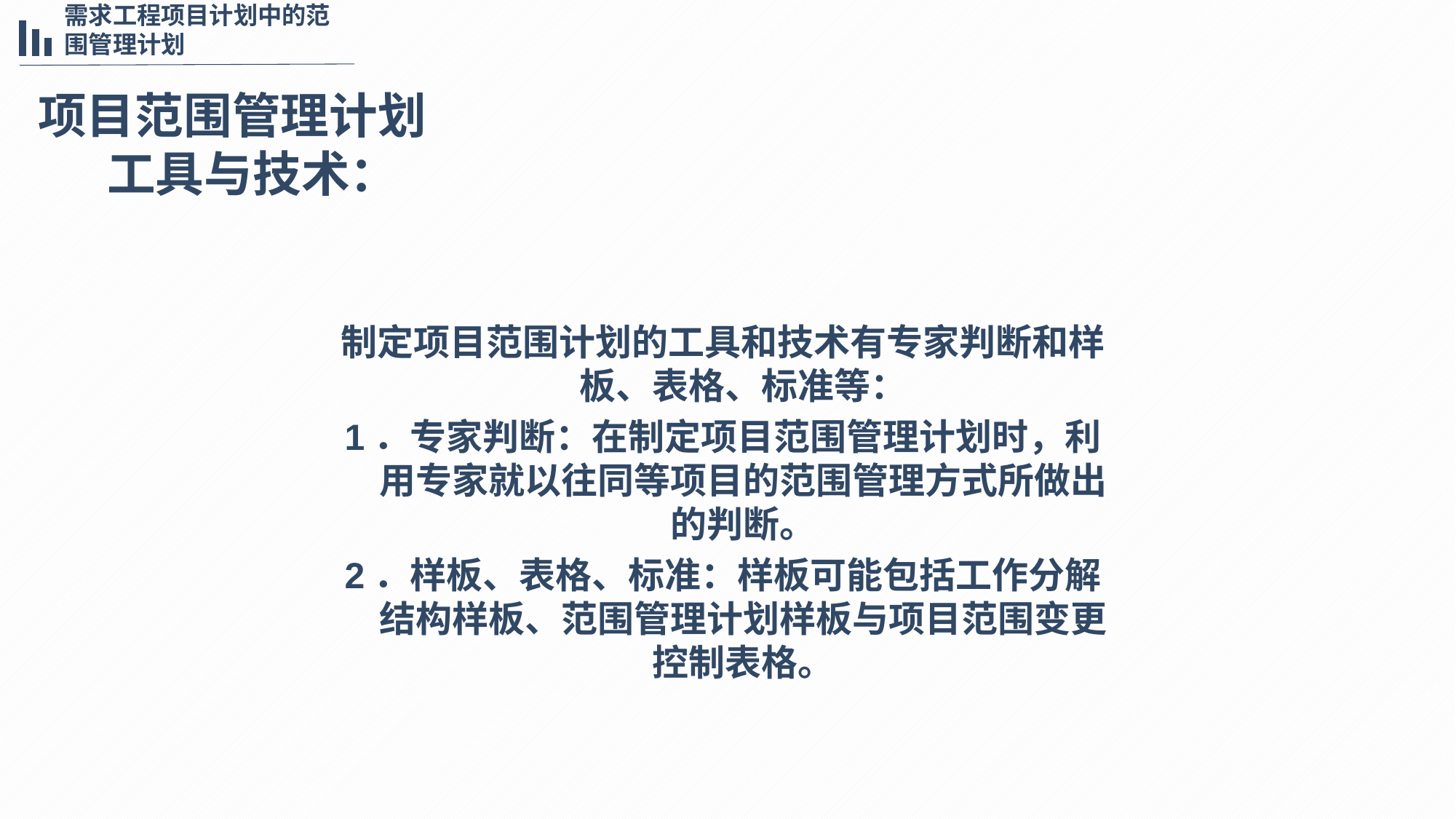

需求工程项目计划中的范围管理计划

项目范围管理计划工具与技术：
制定项目范围计划的工具和技术有专家判断和样板、表格、标准等：
1．专家判断：在制定项目范围管理计划时，利用专家就以往同等项目的范围管理方式所做出的判断。
2．样板、表格、标准：样板可能包括工作分解结构样板、范围管理计划样板与项目范围变更控制表格。